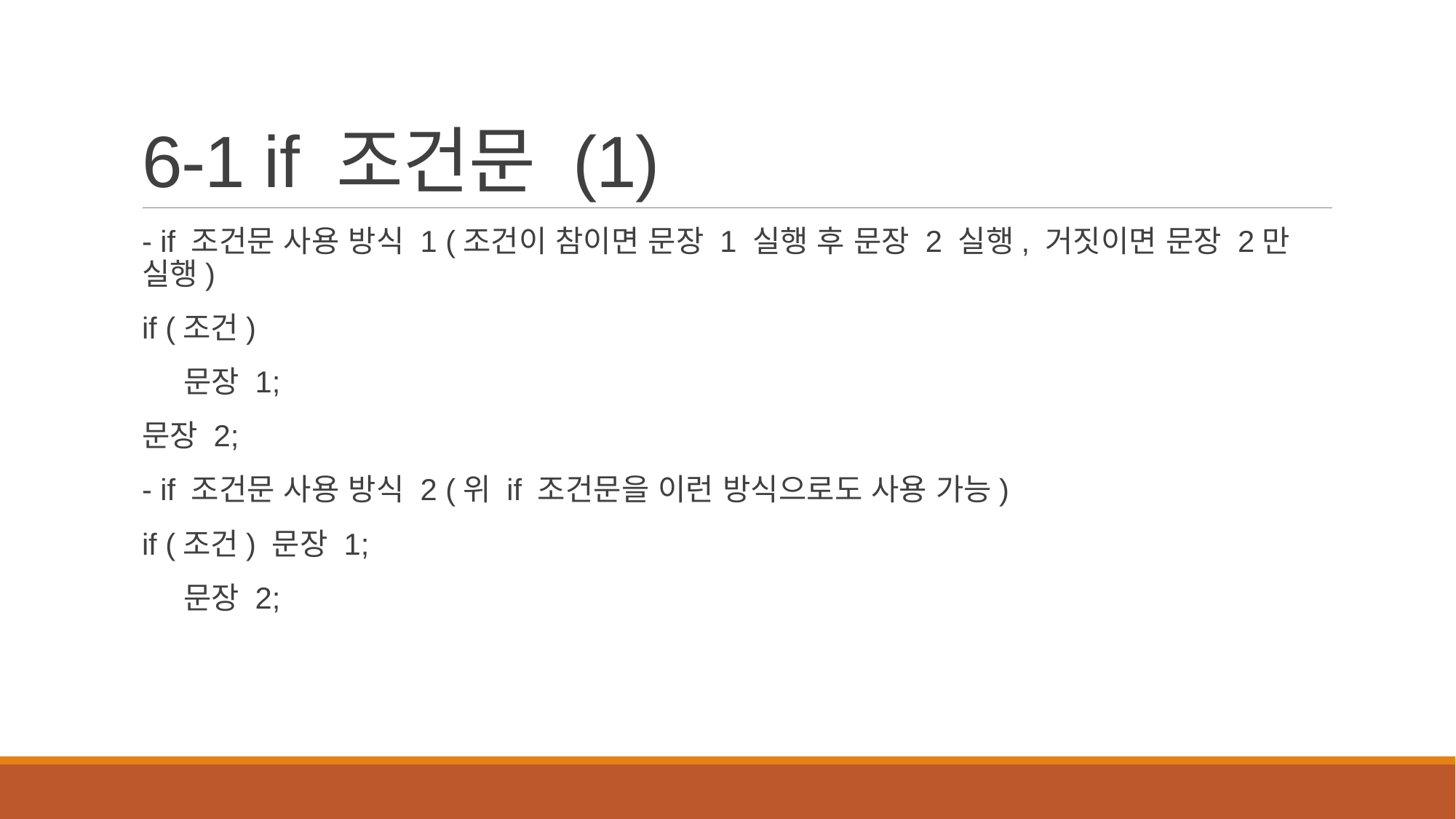

# 6-1 if 조건문 (1)
- if 조건문 사용 방식 1 (조건이 참이면 문장 1 실행 후 문장 2 실행, 거짓이면 문장 2만 실행)
if (조건)
    문장 1;
문장 2;
- if 조건문 사용 방식 2 (위 if 조건문을 이런 방식으로도 사용 가능)
if (조건) 문장 1;
    문장 2;